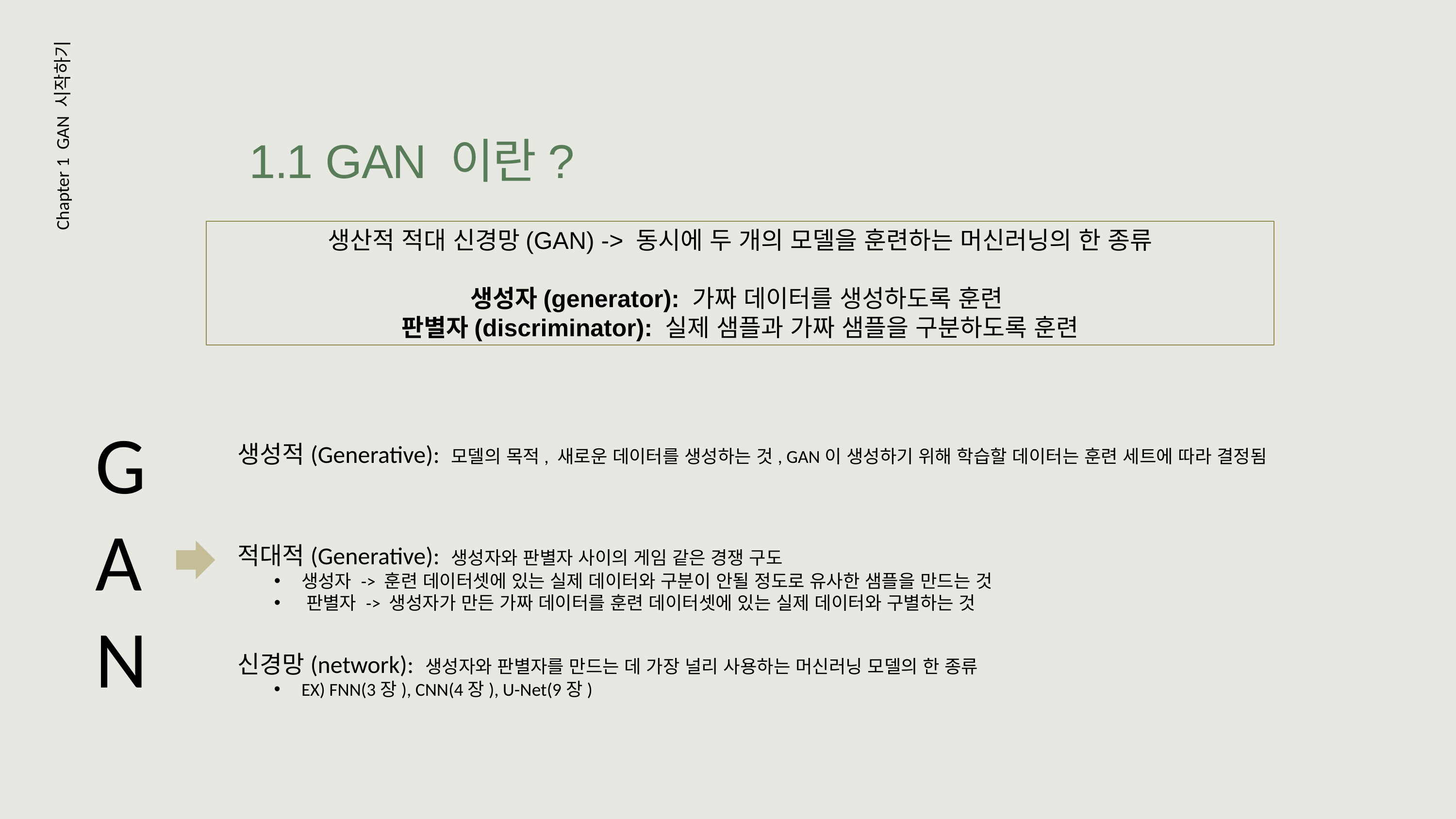

1.1 GAN 이란?
Chapter 1  GAN 시작하기
생산적 적대 신경망(GAN) -> 동시에 두 개의 모델을 훈련하는 머신러닝의 한 종류

생성자(generator): 가짜 데이터를 생성하도록 훈련
판별자(discriminator): 실제 샘플과 가짜 샘플을 구분하도록 훈련
GAN
생성적(Generative): 모델의 목적, 새로운 데이터를 생성하는 것, GAN이 생성하기 위해 학습할 데이터는 훈련 세트에 따라 결정됨
적대적(Generative): 생성자와 판별자 사이의 게임 같은 경쟁 구도
생성자 -> 훈련 데이터셋에 있는 실제 데이터와 구분이 안될 정도로 유사한 샘플을 만드는 것
 판별자 -> 생성자가 만든 가짜 데이터를 훈련 데이터셋에 있는 실제 데이터와 구별하는 것

신경망(network): 생성자와 판별자를 만드는 데 가장 널리 사용하는 머신러닝 모델의 한 종류
EX) FNN(3장), CNN(4장), U-Net(9장)